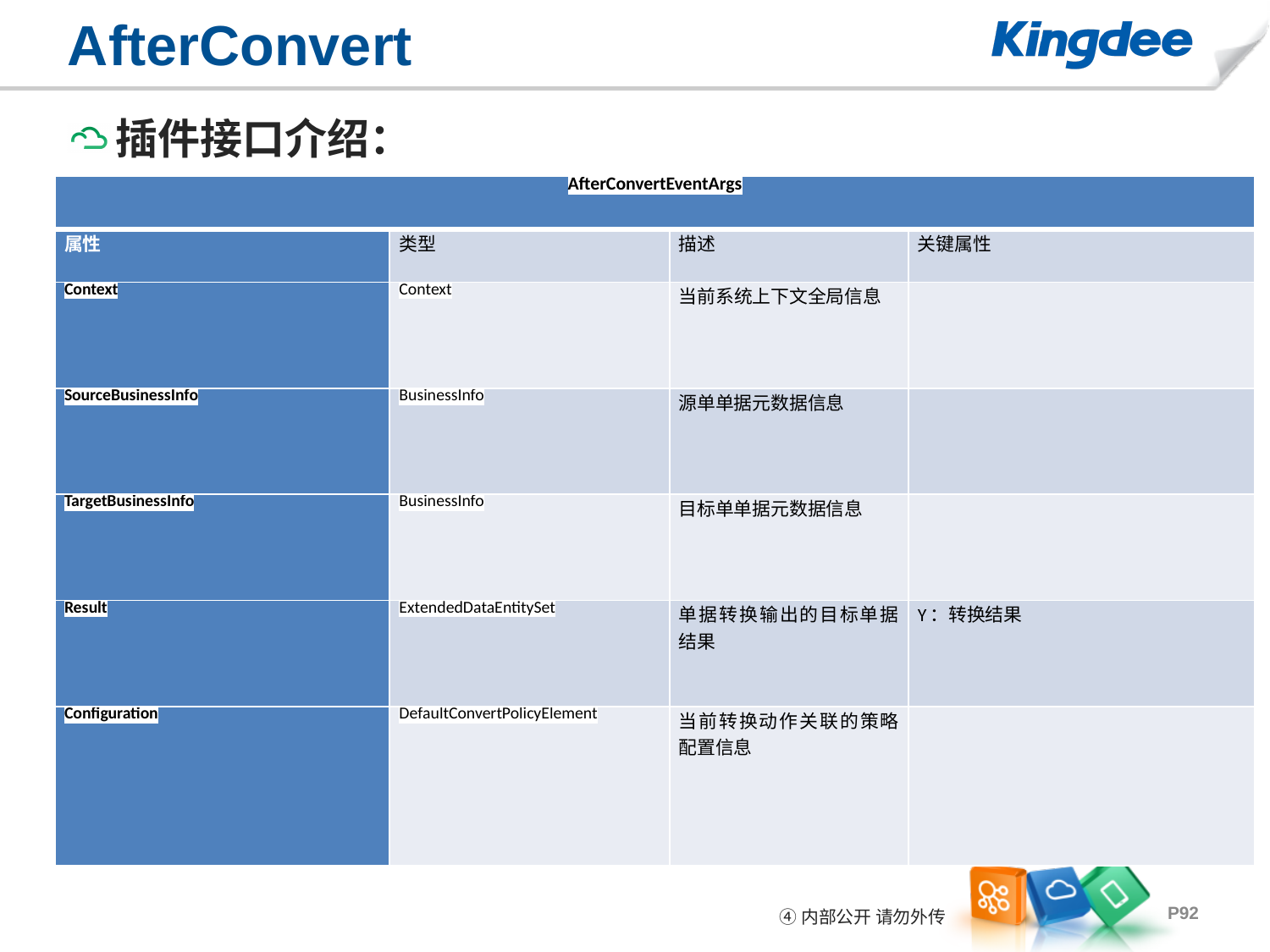

# AfterConvert
插件接口介绍：

| AfterConvertEventArgs |  |  |  |
| --- | --- | --- | --- |
| 属性 | 类型 | 描述 | 关键属性 |
| Context | Context | 当前系统上下文全局信息 |  |
| SourceBusinessInfo | BusinessInfo | 源单单据元数据信息 |  |
| TargetBusinessInfo | BusinessInfo | 目标单单据元数据信息 |  |
| Result | ExtendedDataEntitySet | 单据转换输出的目标单据结果 | Y：转换结果 |
| Configuration | DefaultConvertPolicyElement | 当前转换动作关联的策略配置信息 |  |